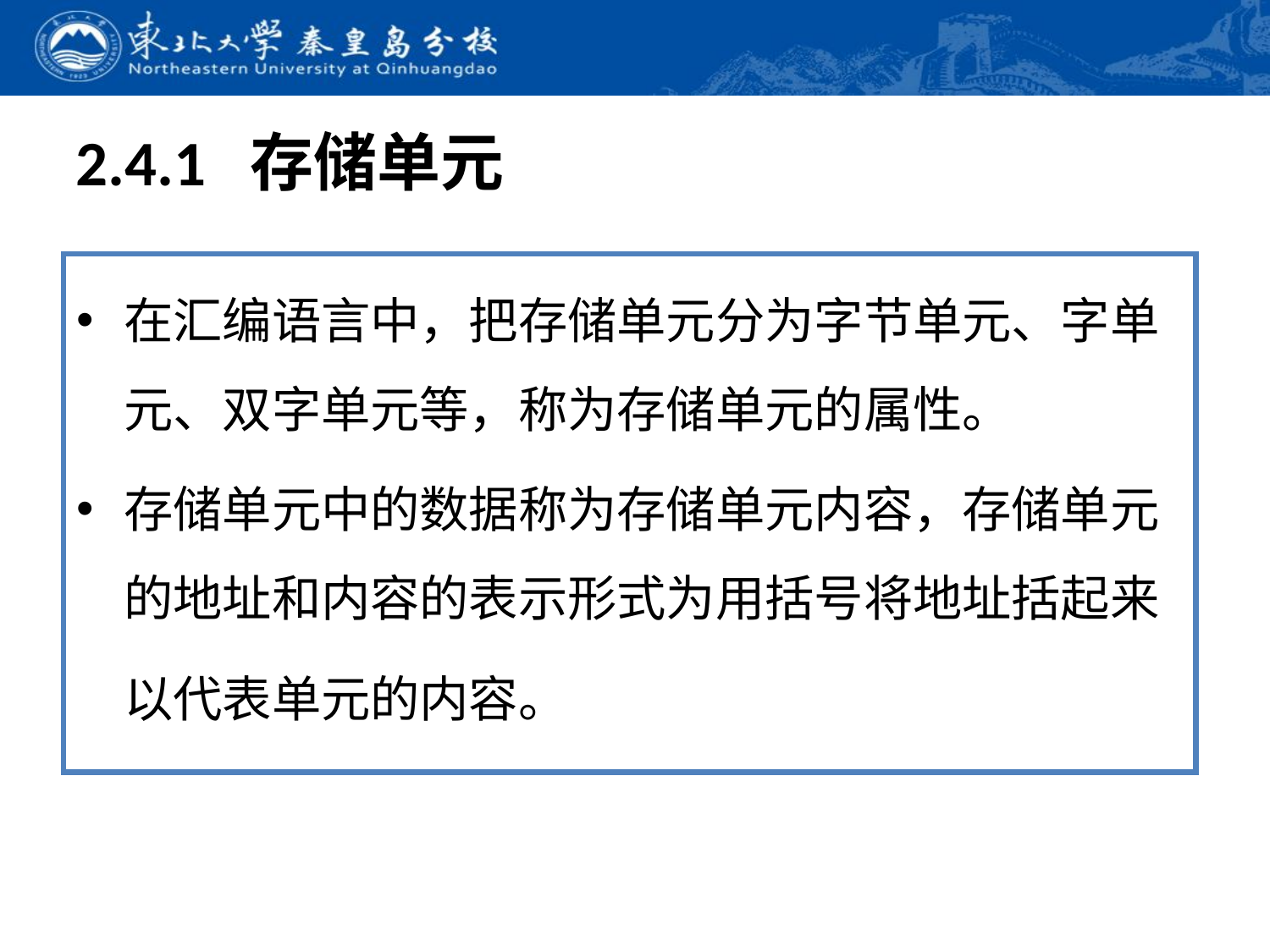

# 2.4.1  存储单元
在汇编语言中，把存储单元分为字节单元、字单元、双字单元等，称为存储单元的属性。
存储单元中的数据称为存储单元内容，存储单元的地址和内容的表示形式为用括号将地址括起来以代表单元的内容。